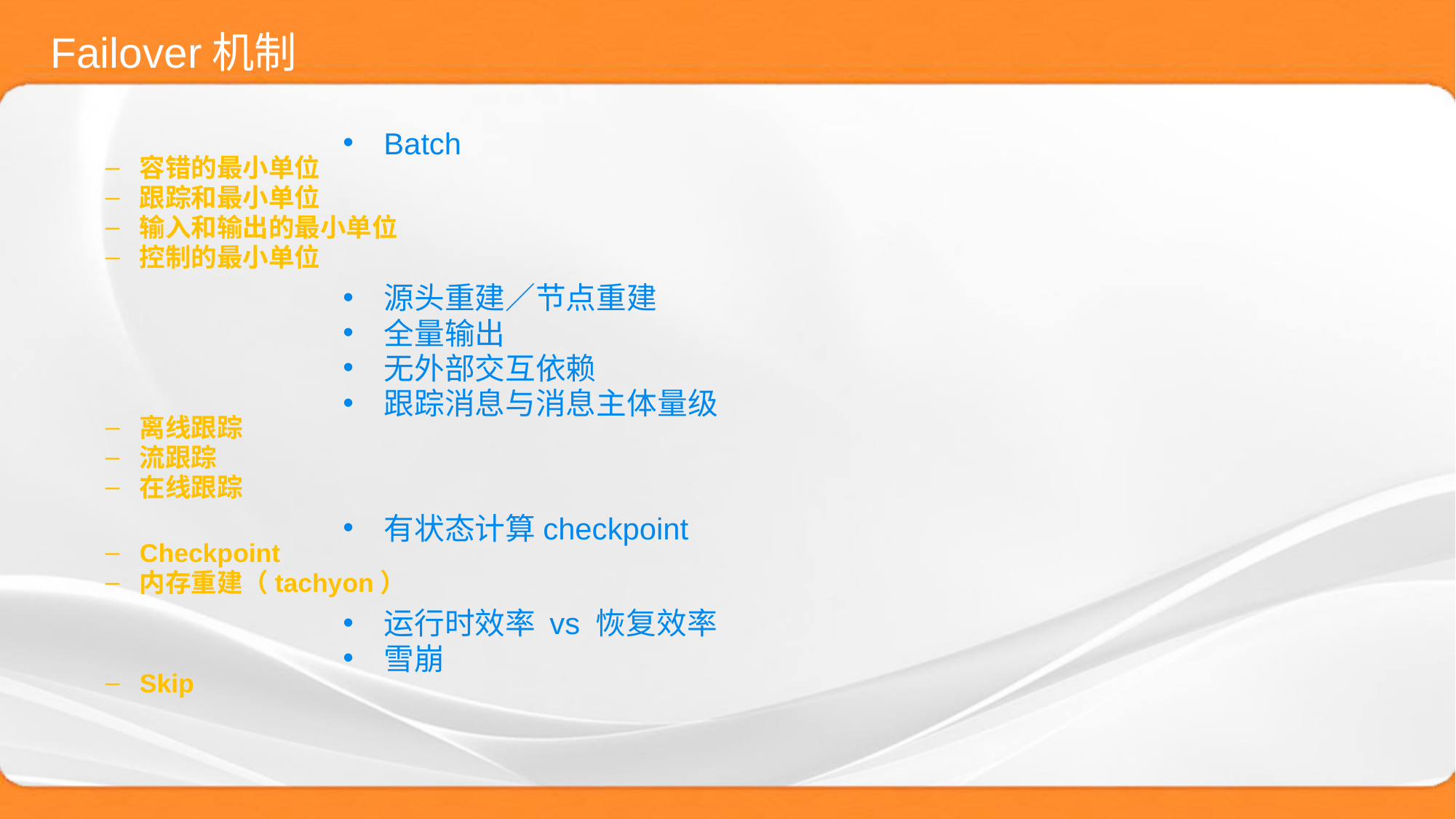

# Failover机制

容错的最小单位
跟踪和最小单位
输入和输出的最小单位
控制的最小单位

离线跟踪
流跟踪
在线跟踪

Checkpoint
内存重建（tachyon）

Skip

Batch

源头重建／节点重建
全量输出
无外部交互依赖
跟踪消息与消息主体量级

有状态计算checkpoint

运行时效率 vs 恢复效率
雪崩